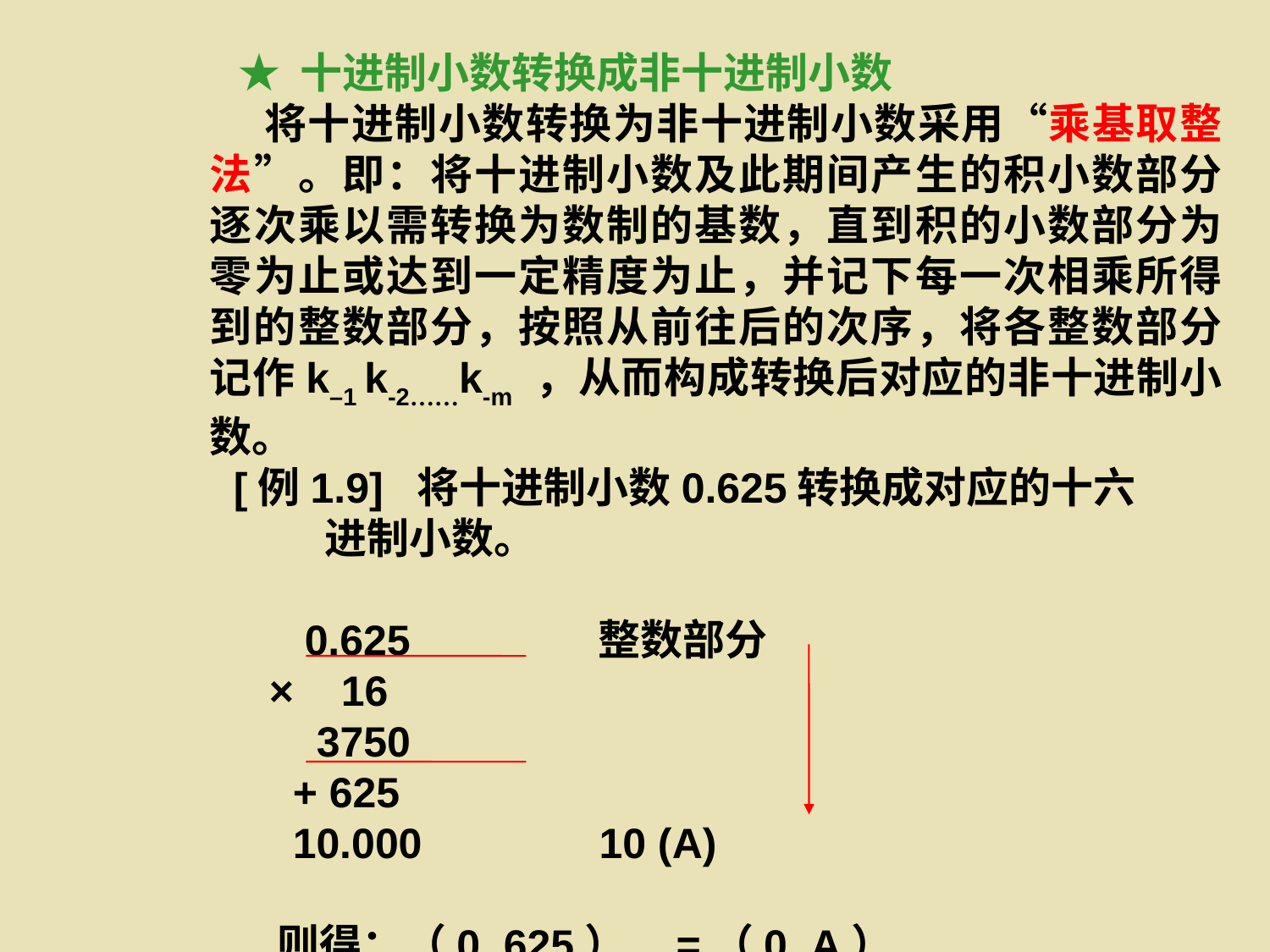

★ 十进制小数转换成非十进制小数
    将十进制小数转换为非十进制小数采用“乘基取整法”。即：将十进制小数及此期间产生的积小数部分逐次乘以需转换为数制的基数，直到积的小数部分为零为止或达到一定精度为止，并记下每一次相乘所得到的整数部分，按照从前往后的次序，将各整数部分记作k–1 k-2……k-m ，从而构成转换后对应的非十进制小数。
  [例1.9]  将十进制小数0.625转换成对应的十六
           进制小数。

        0.625               整数部分
     ×    16
         3750
       + 625
       10.000               10 (A)

      则得：（0. 625）10 =（0. A）16